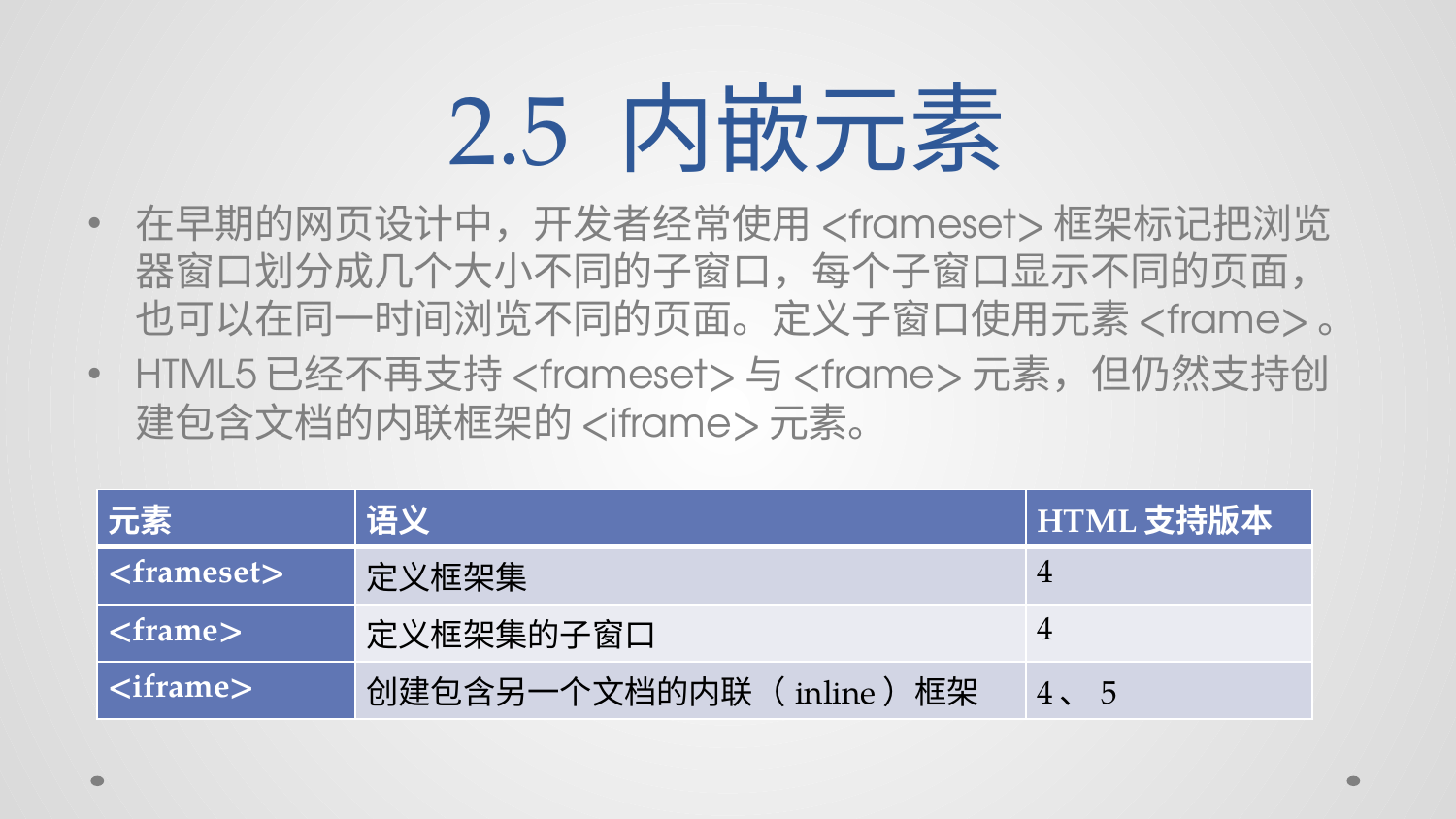

# 2.5 内嵌元素
在早期的网页设计中，开发者经常使用<frameset>框架标记把浏览器窗口划分成几个大小不同的子窗口，每个子窗口显示不同的页面，也可以在同一时间浏览不同的页面。定义子窗口使用元素<frame>。
HTML5已经不再支持<frameset>与<frame>元素，但仍然支持创建包含文档的内联框架的<iframe>元素。
| 元素 | 语义 | HTML支持版本 |
| --- | --- | --- |
| <frameset> | 定义框架集 | 4 |
| <frame> | 定义框架集的子窗口 | 4 |
| <iframe> | 创建包含另一个文档的内联（inline）框架 | 4、5 |